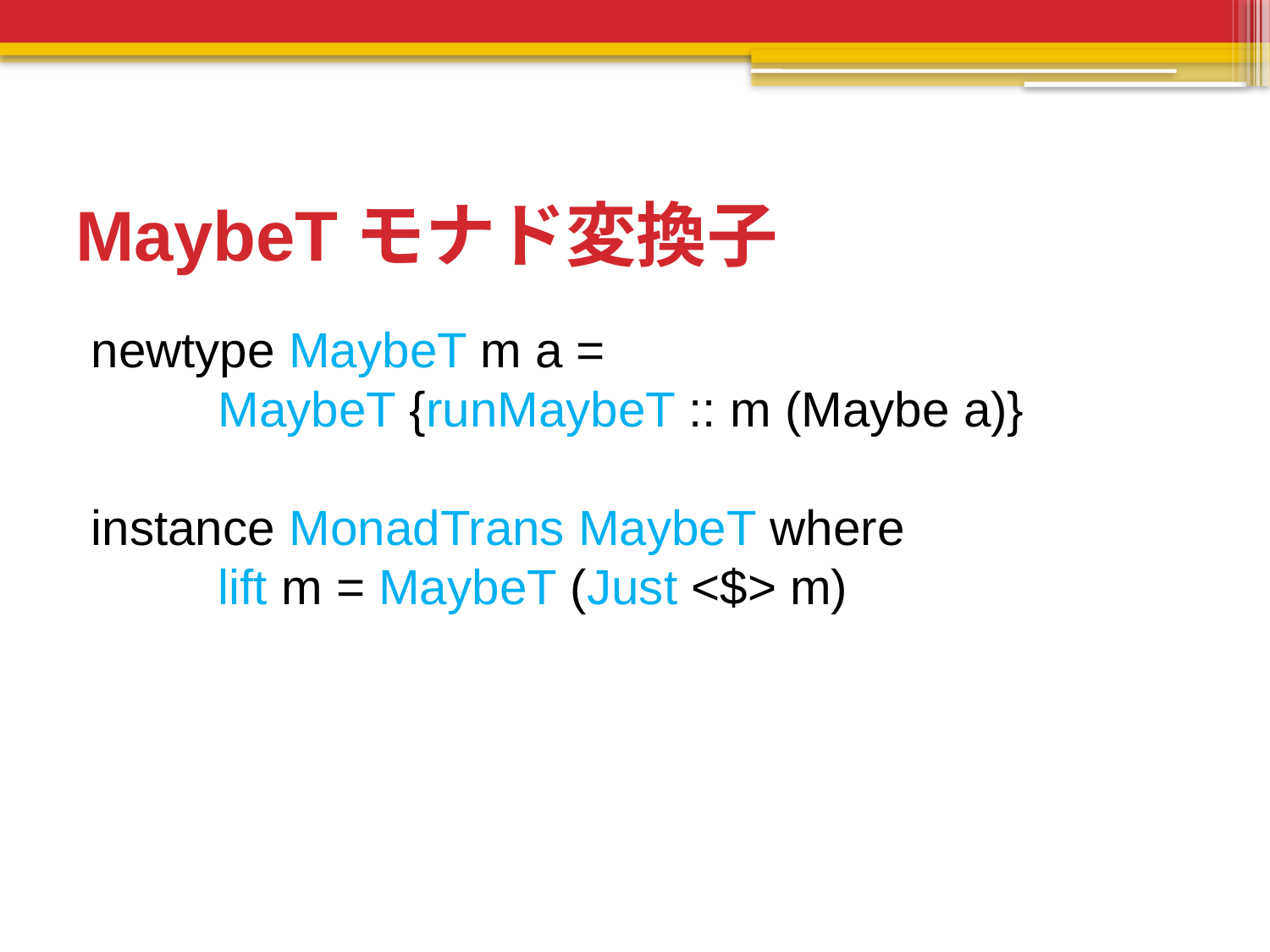

# MaybeTモナド変換子
newtype MaybeT m a =
	MaybeT {runMaybeT :: m (Maybe a)}
instance MonadTrans MaybeT where
	lift m = MaybeT (Just <$> m)